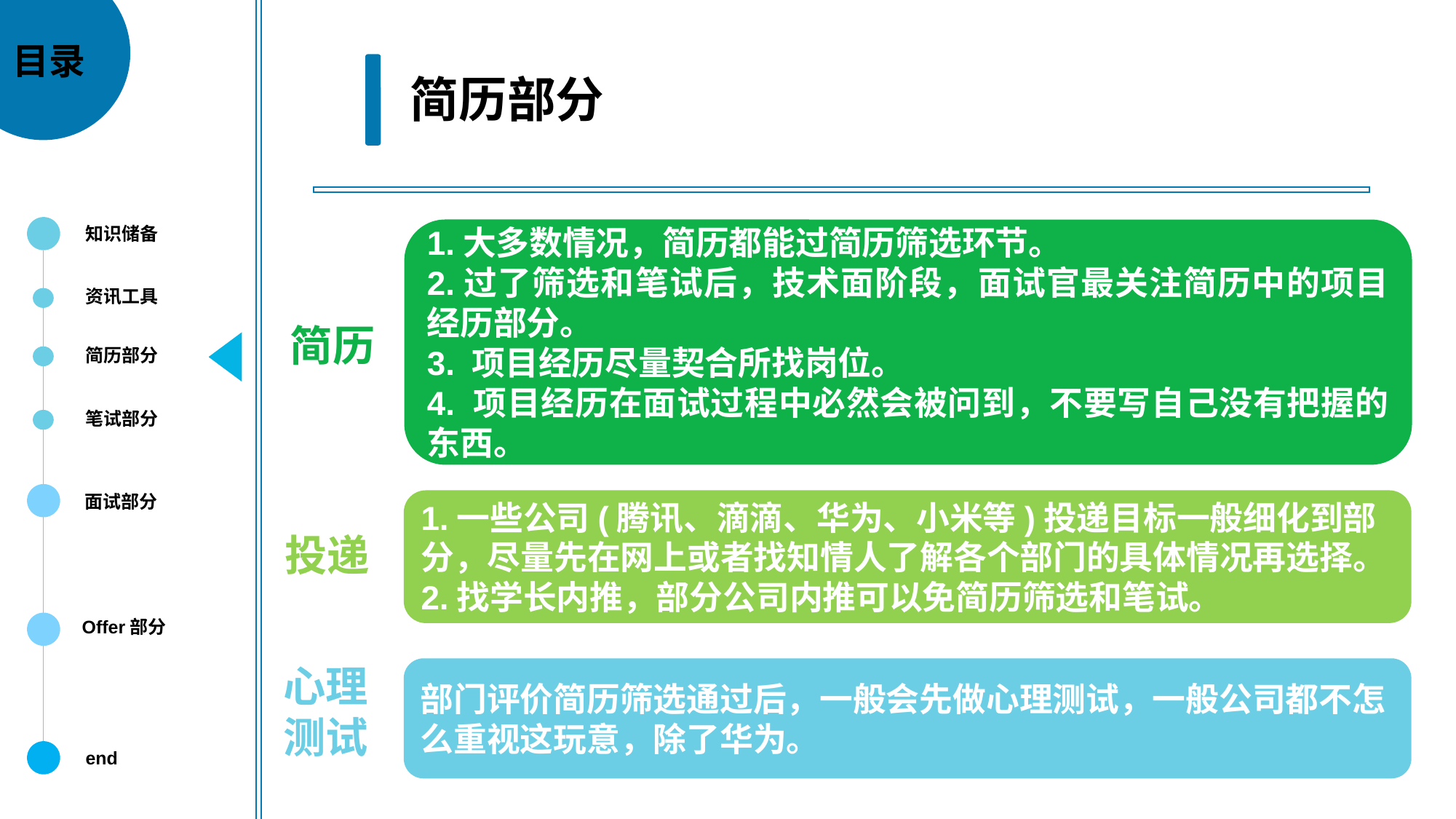

目录

简历部分

知识储备

1.大多数情况，简历都能过简历筛选环节。
2.过了筛选和笔试后，技术面阶段，面试官最关注简历中的项目经历部分。
3. 项目经历尽量契合所找岗位。
4. 项目经历在面试过程中必然会被问到，不要写自己没有把握的东西。
资讯工具

简历
简历部分

笔试部分

面试部分
1.一些公司(腾讯、滴滴、华为、小米等)投递目标一般细化到部分，尽量先在网上或者找知情人了解各个部门的具体情况再选择。
2.找学长内推，部分公司内推可以免简历筛选和笔试。
投递
Offer部分

心理测试
部门评价简历筛选通过后，一般会先做心理测试，一般公司都不怎么重视这玩意，除了华为。

end